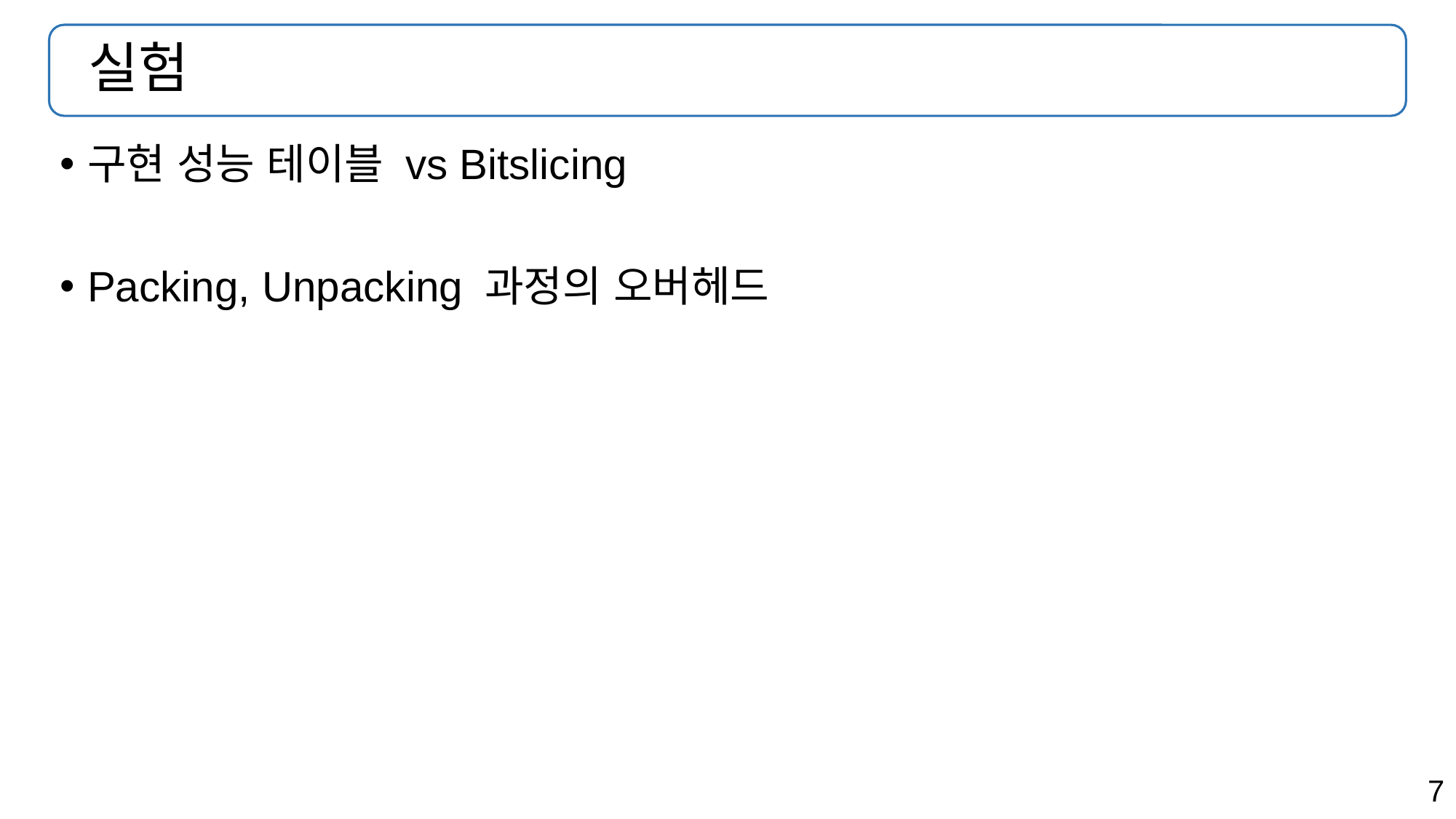

# 실험
구현 성능 테이블 vs Bitslicing

Packing, Unpacking 과정의 오버헤드